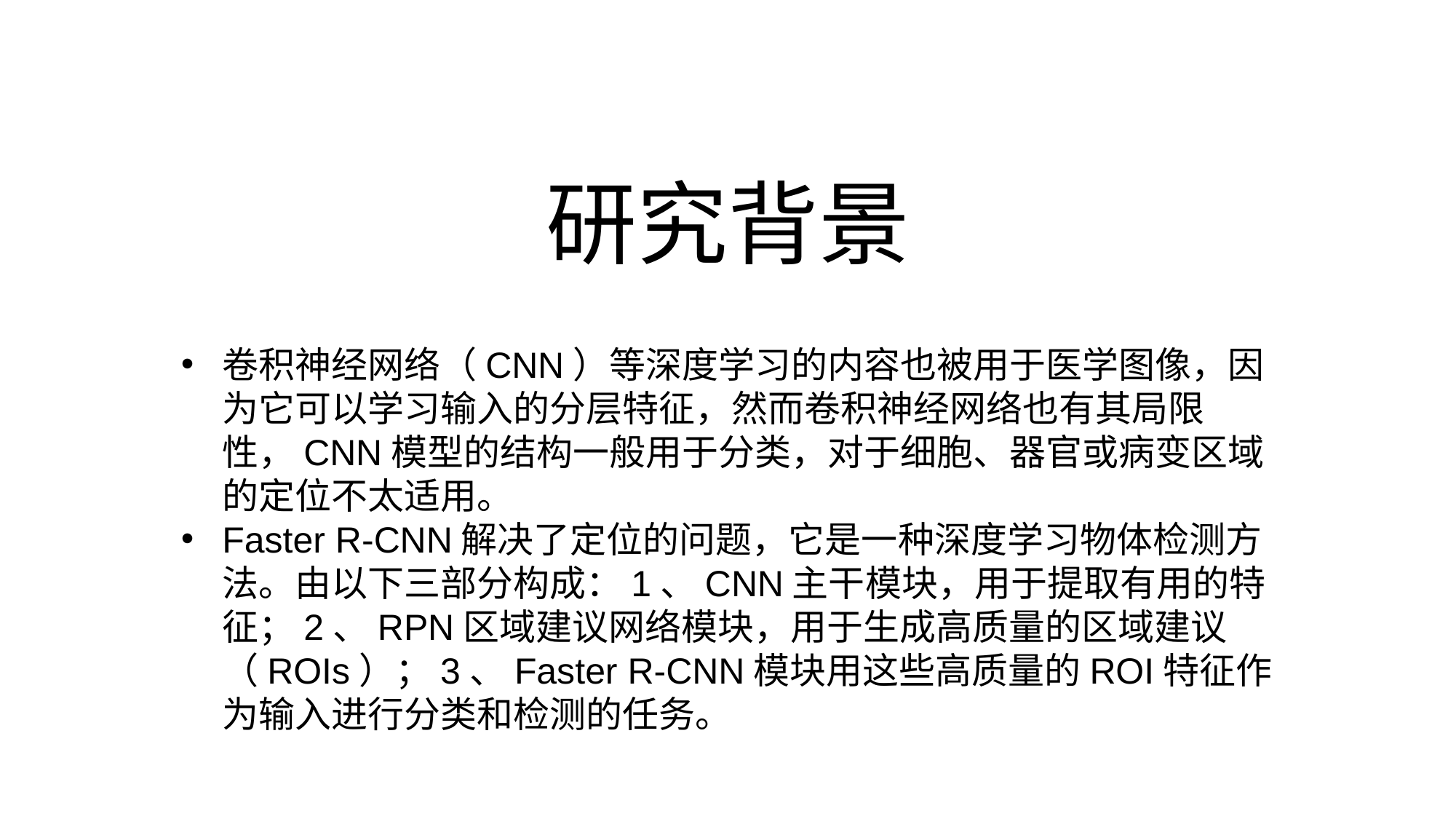

# 研究背景
卷积神经网络（CNN）等深度学习的内容也被用于医学图像，因为它可以学习输入的分层特征，然而卷积神经网络也有其局限性，CNN模型的结构一般用于分类，对于细胞、器官或病变区域的定位不太适用。
Faster R-CNN解决了定位的问题，它是一种深度学习物体检测方法。由以下三部分构成：1、CNN主干模块，用于提取有用的特征；2、RPN区域建议网络模块，用于生成高质量的区域建议（ROIs）；3、Faster R-CNN模块用这些高质量的ROI特征作为输入进行分类和检测的任务。